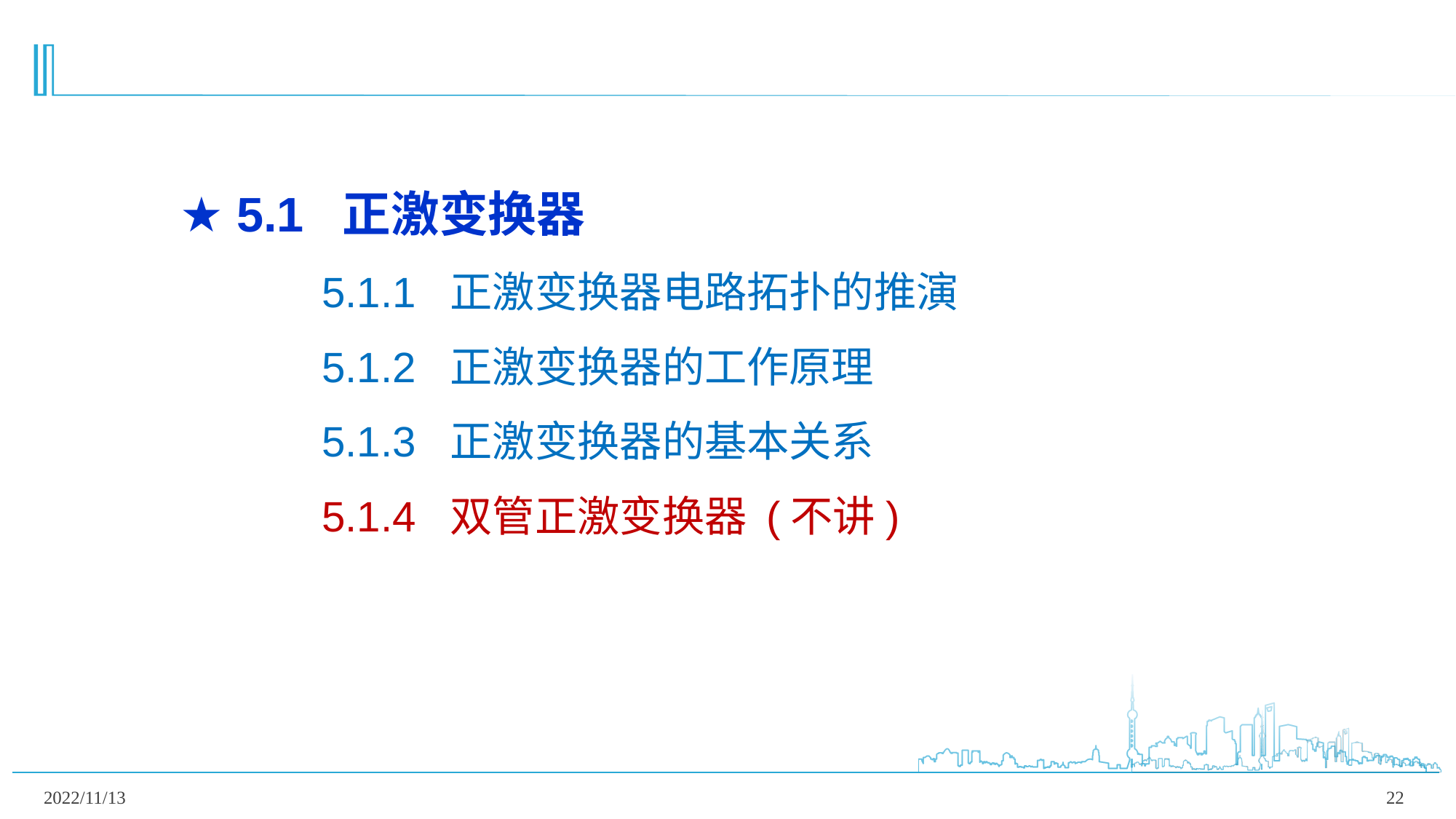

★ 5.1  正激变换器
            5.1.1  正激变换器电路拓扑的推演
            5.1.2  正激变换器的工作原理
            5.1.3  正激变换器的基本关系
            5.1.4  双管正激变换器 (不讲)